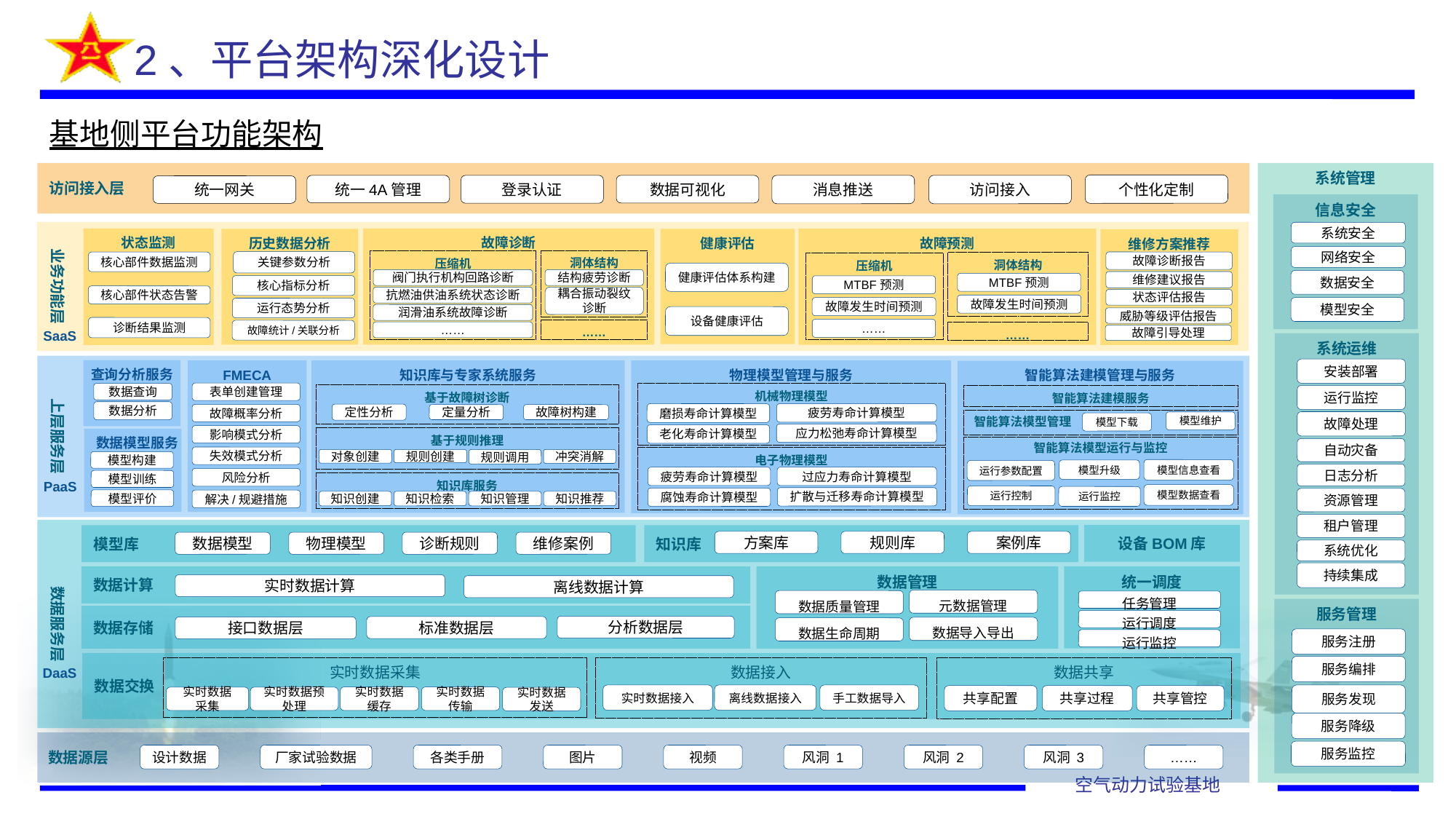

2、平台架构深化设计
# 基地侧平台功能架构
系统管理
访问接入层
个性化定制
统一4A管理
登录认证
数据可视化
消息推送
访问接入
统一网关
信息安全
业务功能层
系统安全
网络安全
状态监测
故障诊断
故障预测
历史数据分析
健康评估
维修方案推荐
故障诊断报告
维修建议报告
状态评估报告
威胁等级评估报告
故障引导处理
洞体结构
压缩机
关键参数分析
核心指标分析
运行态势分析
故障统计/关联分析
核心部件数据监测
核心部件状态告警
诊断结果监测
洞体结构
压缩机
健康评估体系构建
结构疲劳诊断
阀门执行机构回路诊断
数据安全
MTBF预测
MTBF预测
抗燃油供油系统状态诊断
耦合振动裂纹诊断
故障发生时间预测
模型安全
故障发生时间预测
润滑油系统故障诊断
设备健康评估
……
……
……
……
SaaS
系统运维
上层服务层
安装部署
运行监控
故障处理
自动灾备
日志分析
资源管理
租户管理
系统优化
持续集成
查询分析服务
数据查询
数据分析
FMECA
知识库与专家系统服务
基于故障树诊断
定性分析
定量分析
故障树构建
基于规则推理
对象创建
规则创建
规则调用
冲突消解
知识库服务
知识创建
知识检索
知识管理
知识推荐
物理模型管理与服务
机械物理模型
磨损寿命计算模型
疲劳寿命计算模型
应力松弛寿命计算模型
老化寿命计算模型
电子物理模型
过应力寿命计算模型
疲劳寿命计算模型
扩散与迁移寿命计算模型
腐蚀寿命计算模型
智能算法建模管理与服务
表单创建管理
智能算法建模服务
故障概率分析
智能算法模型管理
模型维护
模型下载
影响模式分析
数据模型服务
模型构建
模型训练
模型评价
智能算法模型运行与监控
失效模式分析
模型信息查看
模型升级
运行参数配置
风险分析
PaaS
模型数据查看
运行控制
运行监控
解决/规避措施

数据服务层
设备BOM库
模型库
知识库
方案库
规则库
案例库
数据模型
物理模型
诊断规则
维修案例
统一调度
数据计算
数据管理
实时数据计算
离线数据计算
分析数据层
标准数据层
接口数据层
元数据管理
数据导入导出
数据质量管理
数据生命周期
任务管理
运行调度
运行监控
服务管理
数据存储
服务注册
服务编排
服务发现
服务降级
服务监控
数据交换
实时数据采集
数据接入
数据共享
DaaS
实时数据接入
离线数据接入
手工数据导入
共享配置
共享过程
共享管控
实时数据缓存
实时数据传输
实时数据采集
实时数据预处理
实时数据发送
数据源层
设计数据
厂家试验数据
各类手册
图片
视频
风洞 1
风洞 2
风洞 3
……